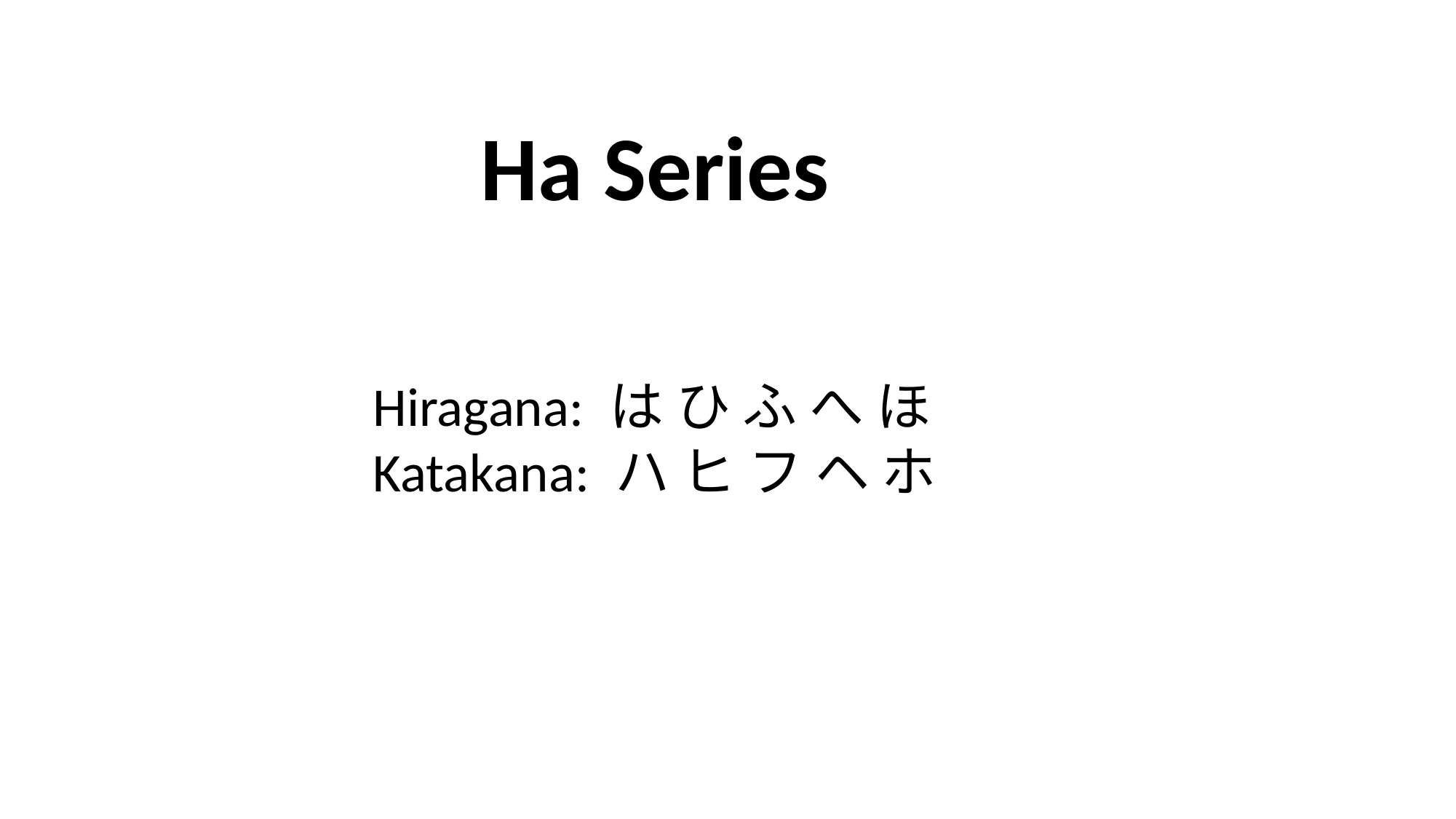

Ha Series
Hiragana: は ひ ふ へ ほ
Katakana: ハ ヒ フ ヘ ホ